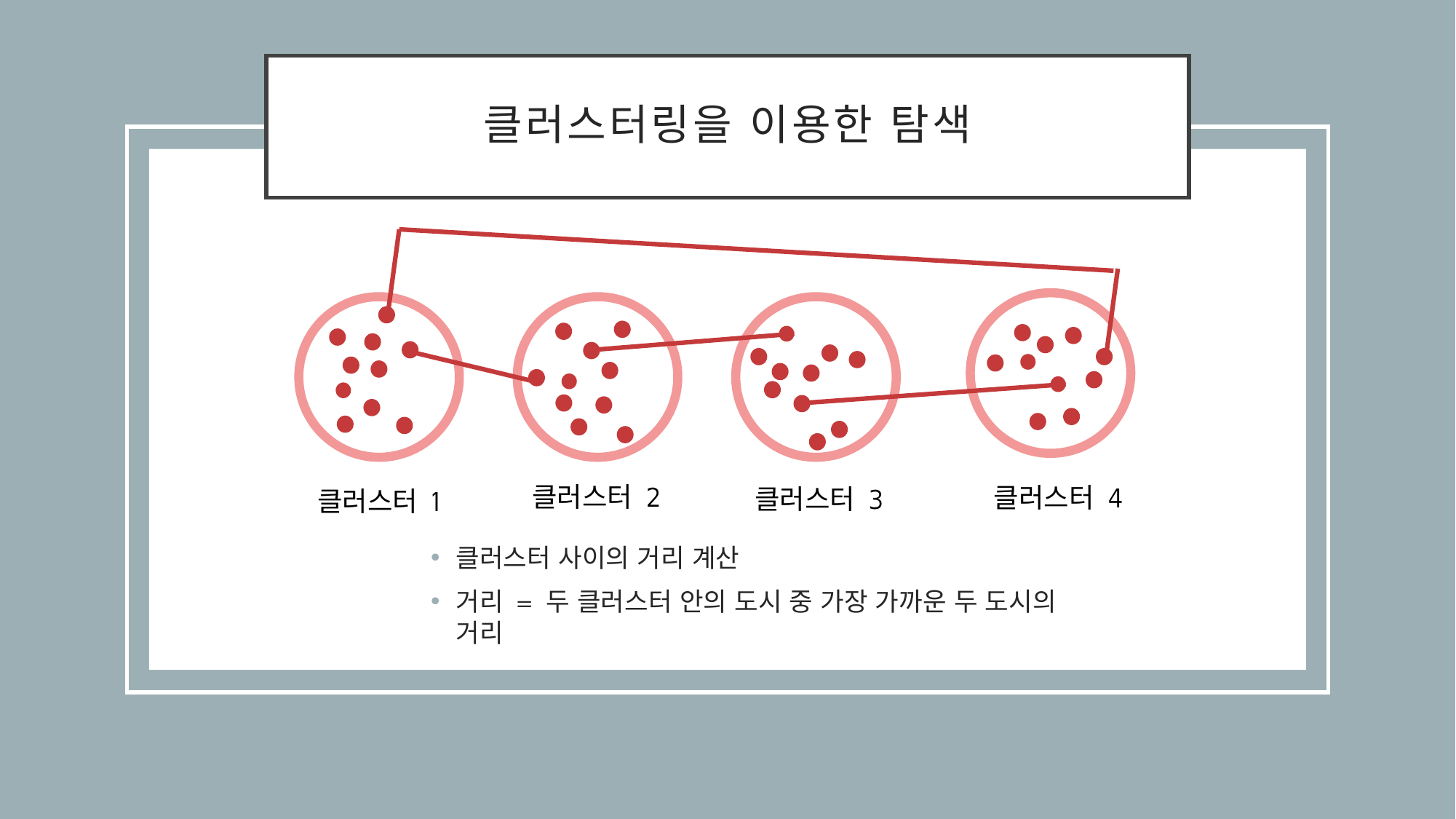

# 클러스터링을 이용한 탐색

클러스터 2
클러스터 4
클러스터 3
클러스터 1

클러스터 사이의 거리 계산
거리 = 두 클러스터 안의 도시 중 가장 가까운 두 도시의 거리